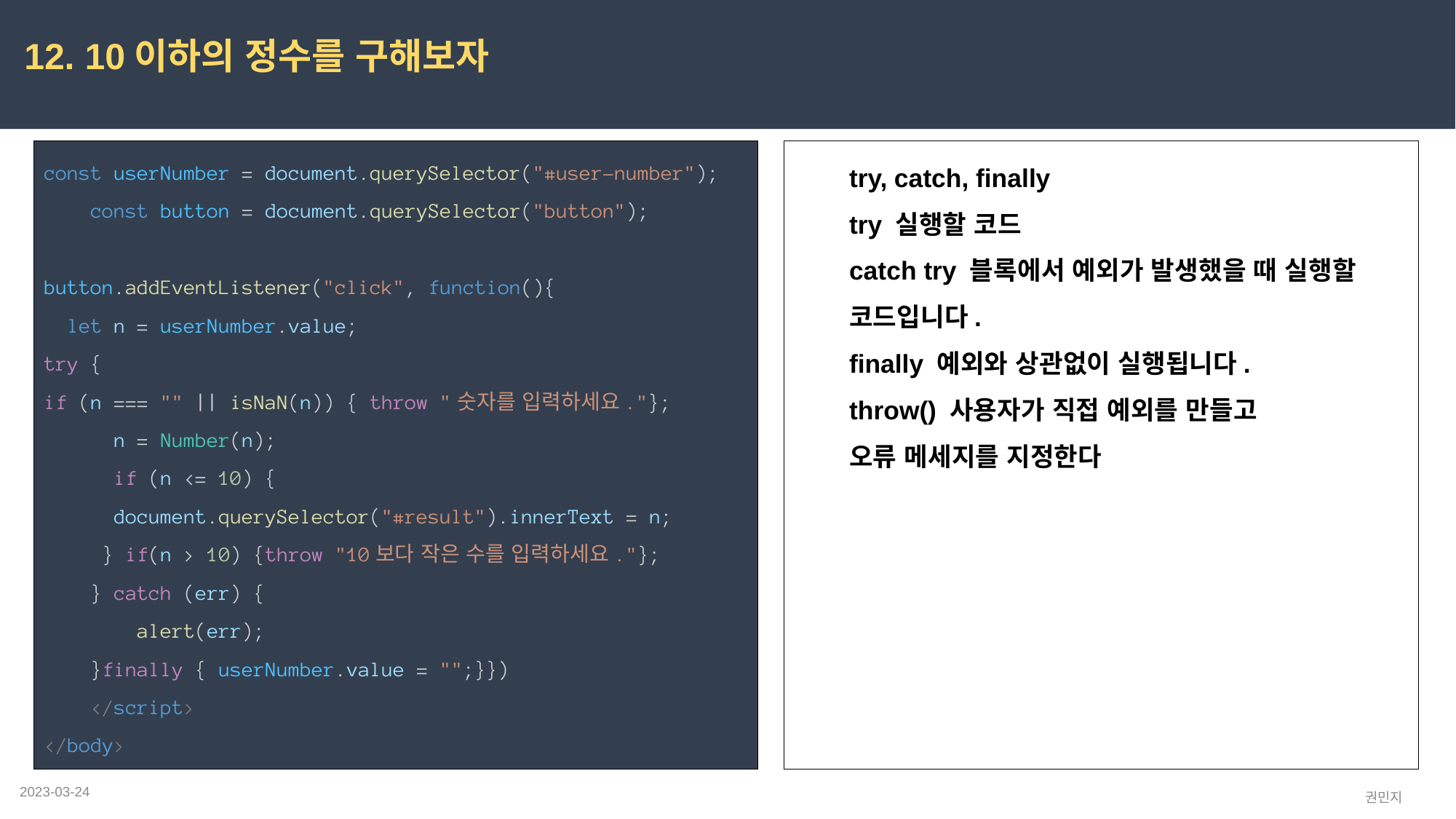

12. 10이하의 정수를 구해보자
const userNumber = document.querySelector("#user-number");
    const button = document.querySelector("button");
button.addEventListener("click", function(){
  let n = userNumber.value;
try {
if (n === "" || isNaN(n)) { throw "숫자를 입력하세요."};
      n = Number(n);
      if (n <= 10) {
      document.querySelector("#result").innerText = n;
     } if(n > 10) {throw "10보다 작은 수를 입력하세요."};
    } catch (err) {
        alert(err);
    }finally { userNumber.value = "";}})
    </script>
</body>
try, catch, finally
try 실행할 코드
catch try 블록에서 예외가 발생했을 때 실행할 코드입니다.
finally 예외와 상관없이 실행됩니다.
throw() 사용자가 직접 예외를 만들고
오류 메세지를 지정한다
2023-03-24
권민지